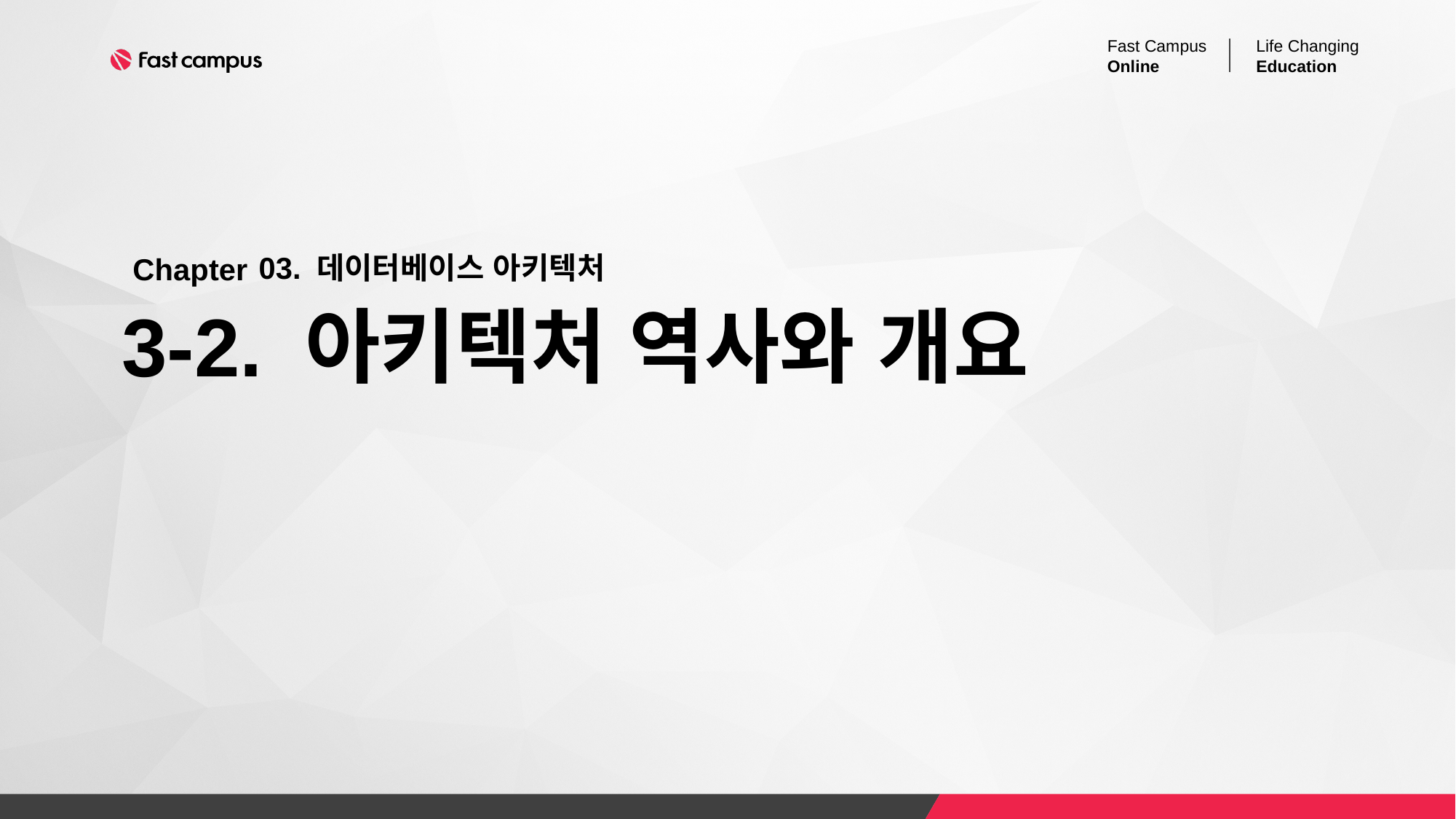

03. 데이터베이스 아키텍처
# 3-2. 아키텍처 역사와 개요